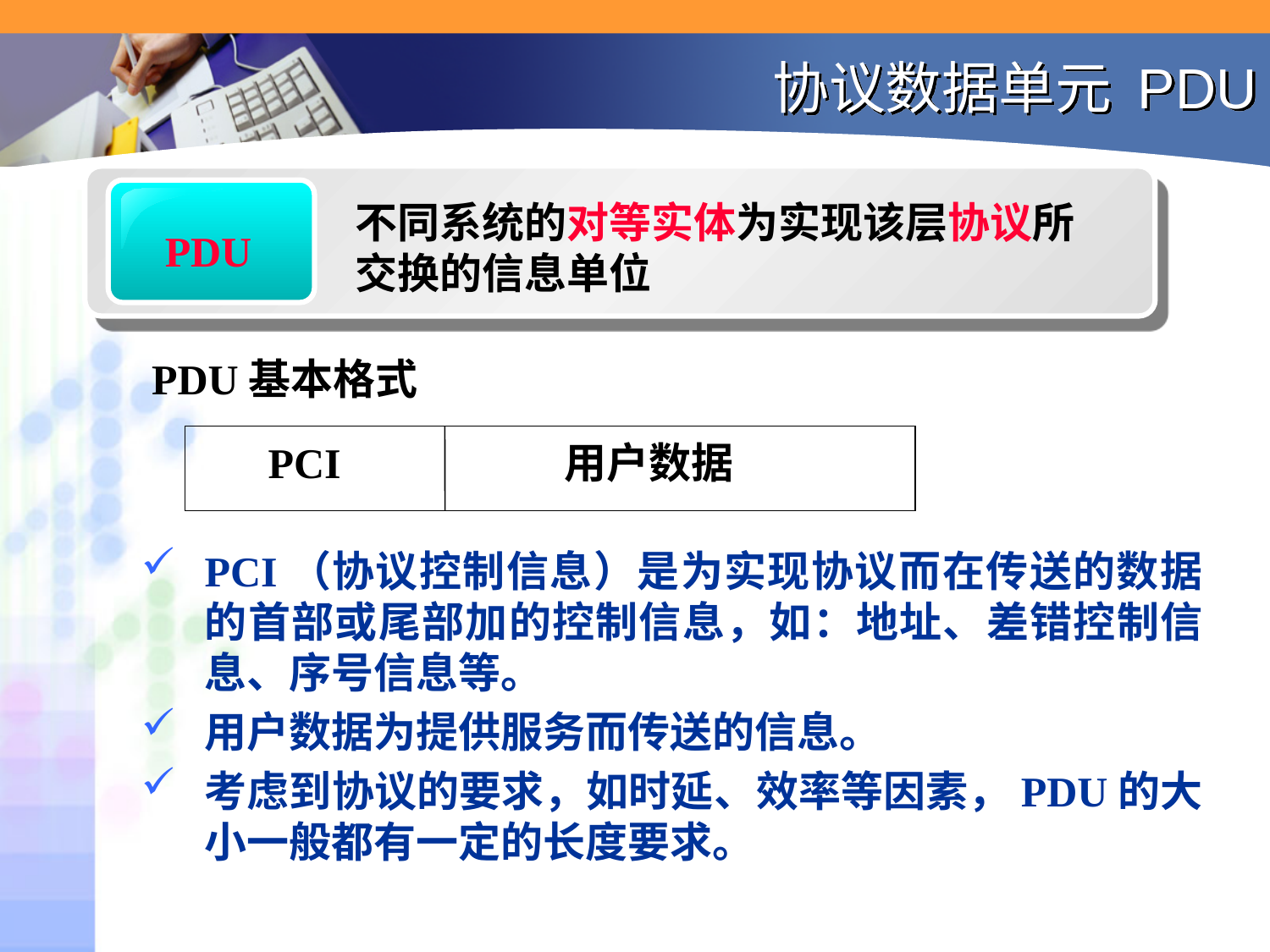

# 协议数据单元 PDU

PDU
不同系统的对等实体为实现该层协议所交换的信息单位
       PDU基本格式

            PCI	         用户数据

PCI（协议控制信息）是为实现协议而在传送的数据的首部或尾部加的控制信息，如：地址、差错控制信息、序号信息等。
用户数据为提供服务而传送的信息。
考虑到协议的要求，如时延、效率等因素，PDU的大小一般都有一定的长度要求。